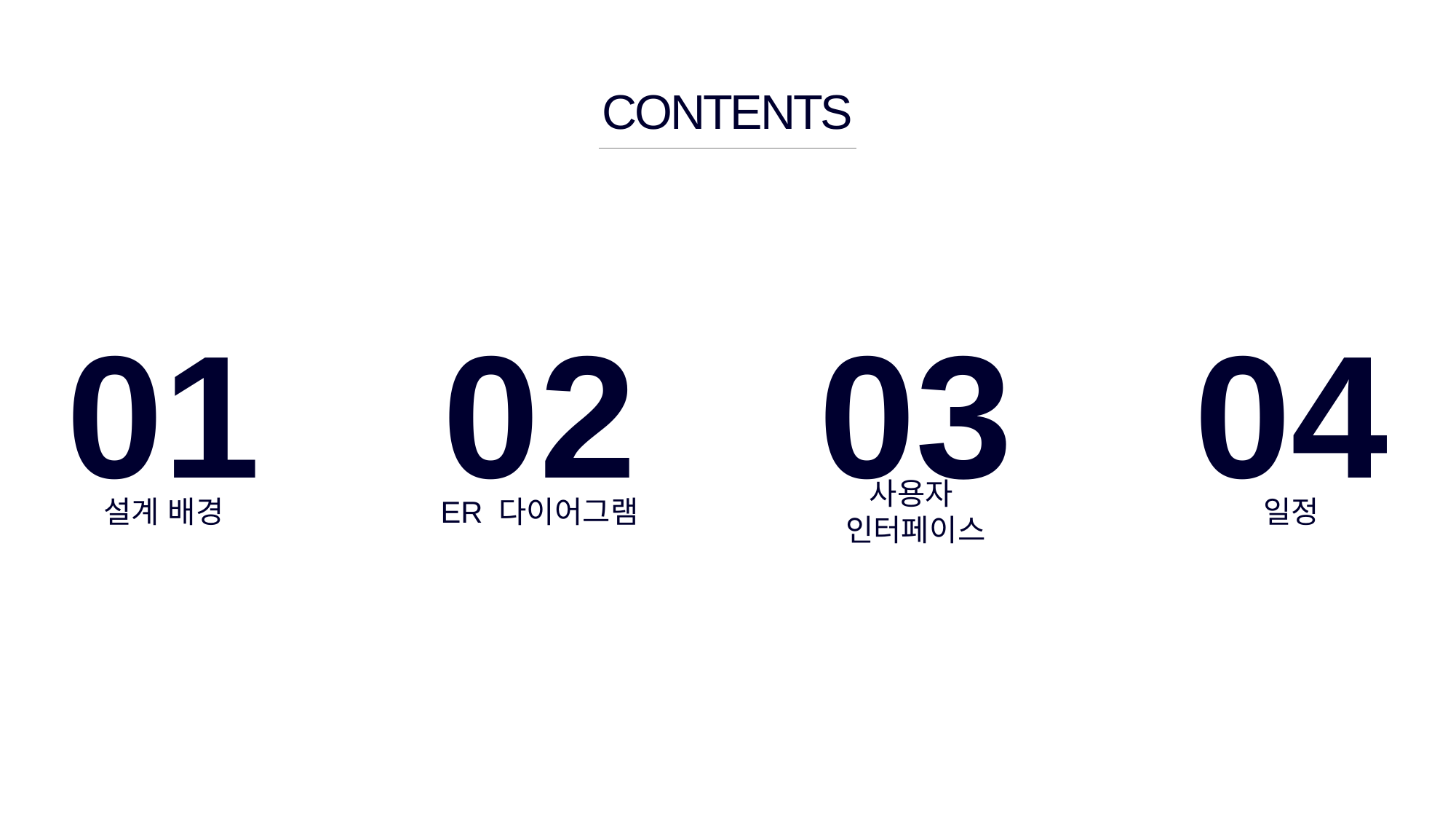

CONTENTS
01
02
03
04
설계 배경
ER 다이어그램
사용자
인터페이스
일정